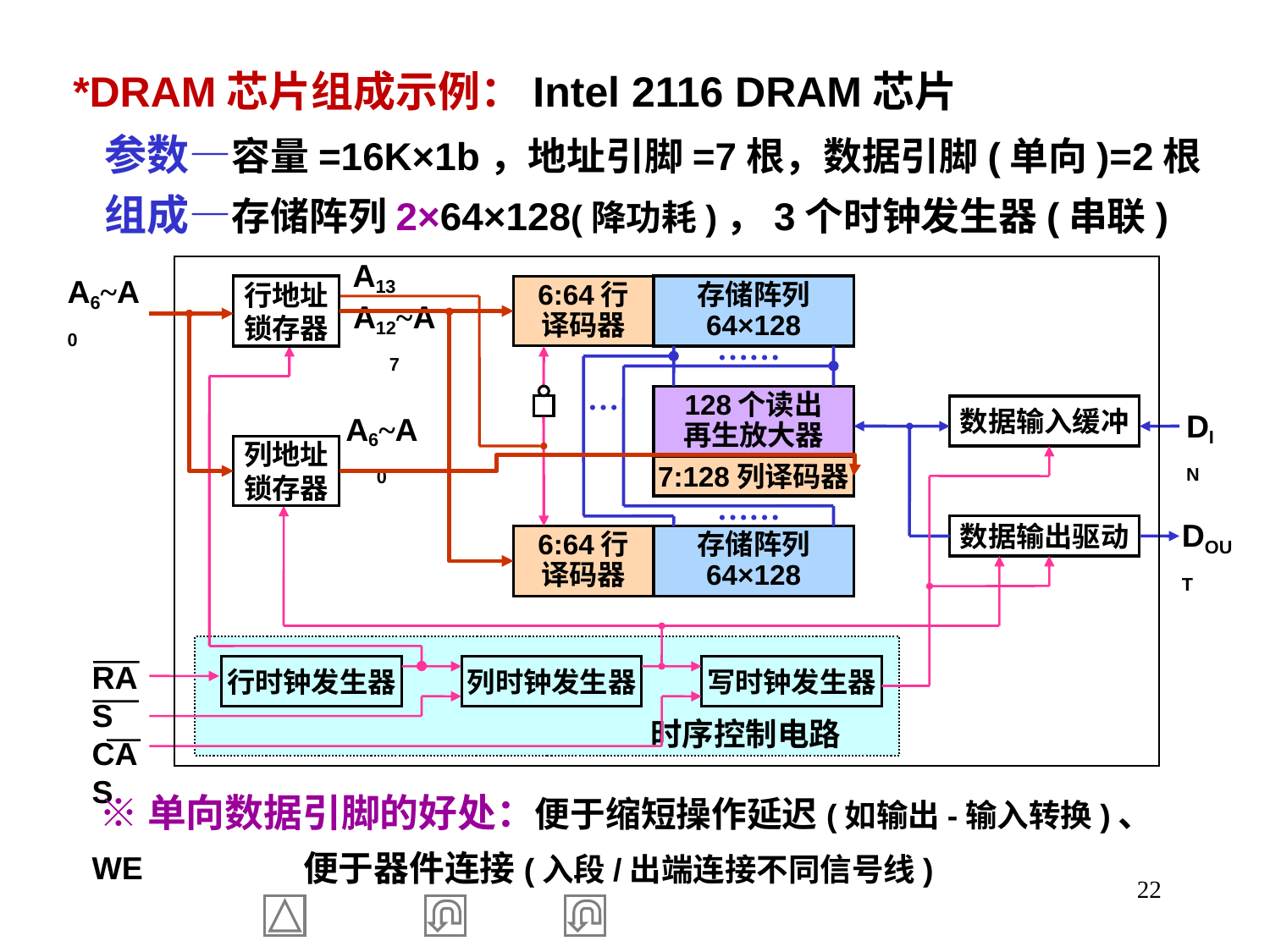

*DRAM芯片组成示例：Intel 2116 DRAM芯片
      参数—容量=16K×1b，地址引脚=7根，数据引脚(单向)=2根
      组成—存储阵列2×64×128(降功耗)，3个时钟发生器(串联)

A13
存储阵列
64×128
行地址
锁存器
6:64行
译码器
A6~A0

A12~A7
……

…
128个读出
再生放大器

数据输入缓冲
DIN

A6~A0

列地址
锁存器

7:128列译码器

……

DOUT

数据输出驱动
6:64行
译码器
存储阵列
64×128

                                                      时序控制电路

RAS
CAS
 WE
行时钟发生器
列时钟发生器
写时钟发生器

       ※单向数据引脚的好处：便于缩短操作延迟(如输出-输入转换)、
                                便于器件连接(入段/出端连接不同信号线)
22